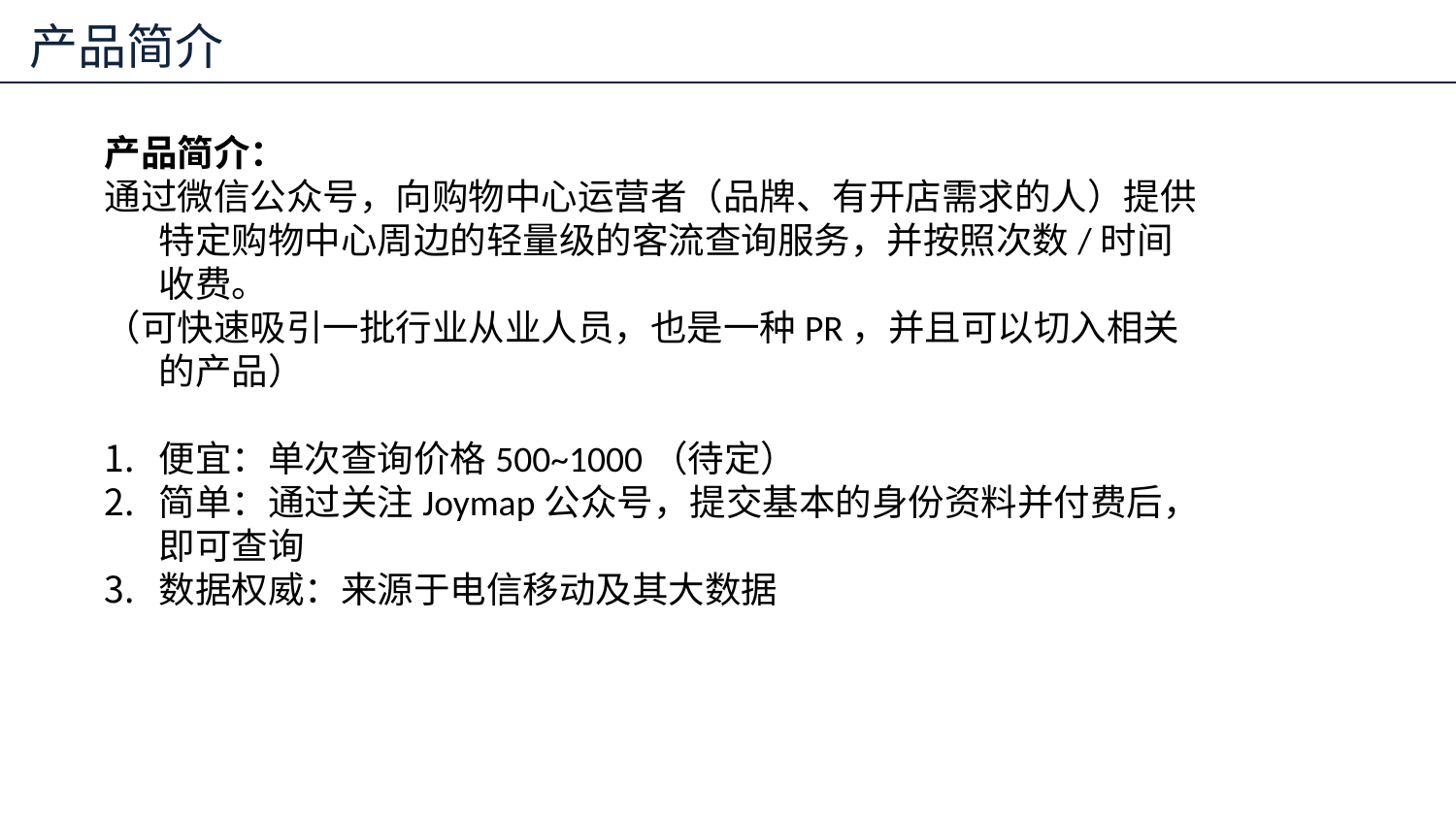

产品简介
产品简介：
通过微信公众号，向购物中心运营者（品牌、有开店需求的人）提供特定购物中心周边的轻量级的客流查询服务，并按照次数/时间收费。
（可快速吸引一批行业从业人员，也是一种PR，并且可以切入相关的产品）

便宜：单次查询价格500~1000（待定）
简单：通过关注Joymap公众号，提交基本的身份资料并付费后，即可查询
数据权威：来源于电信移动及其大数据